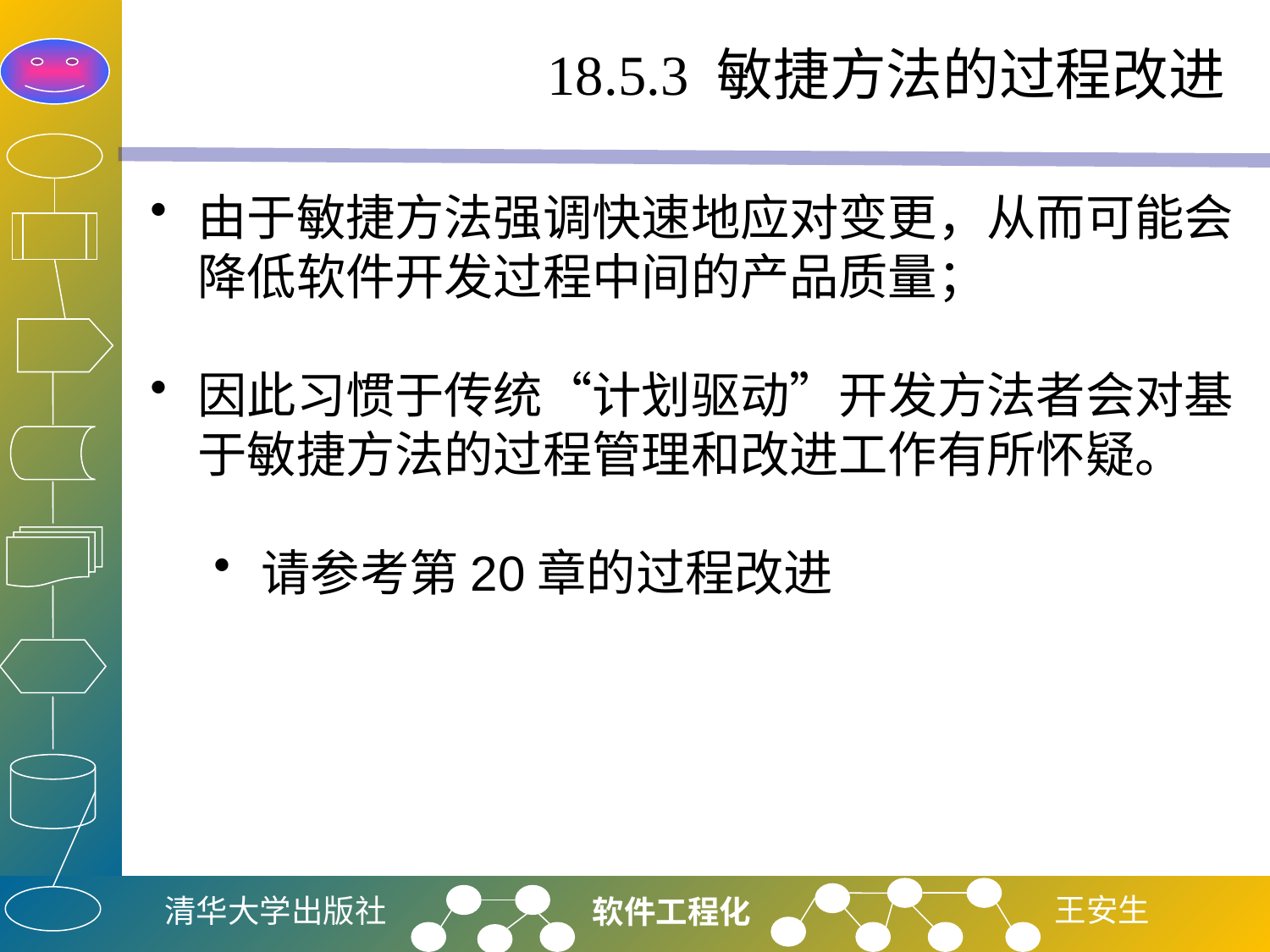

# 18.5.3 敏捷方法的过程改进
由于敏捷方法强调快速地应对变更，从而可能会降低软件开发过程中间的产品质量；

因此习惯于传统“计划驱动”开发方法者会对基于敏捷方法的过程管理和改进工作有所怀疑。

请参考第20章的过程改进